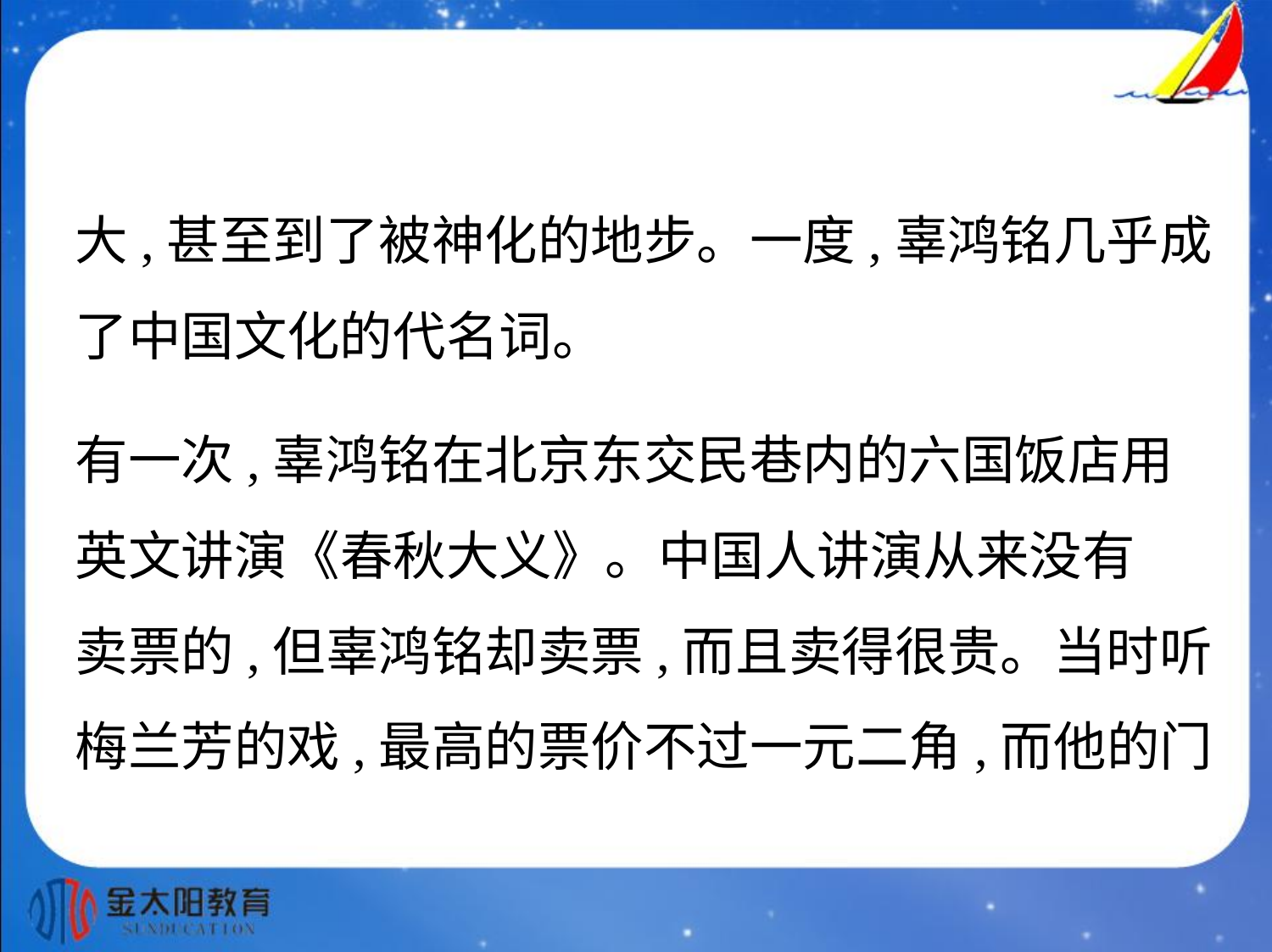

大,甚至到了被神化的地步。一度,辜鸿铭几乎成
了中国文化的代名词。
有一次,辜鸿铭在北京东交民巷内的六国饭店用
英文讲演《春秋大义》。中国人讲演从来没有
卖票的,但辜鸿铭却卖票,而且卖得很贵。当时听
梅兰芳的戏,最高的票价不过一元二角,而他的门